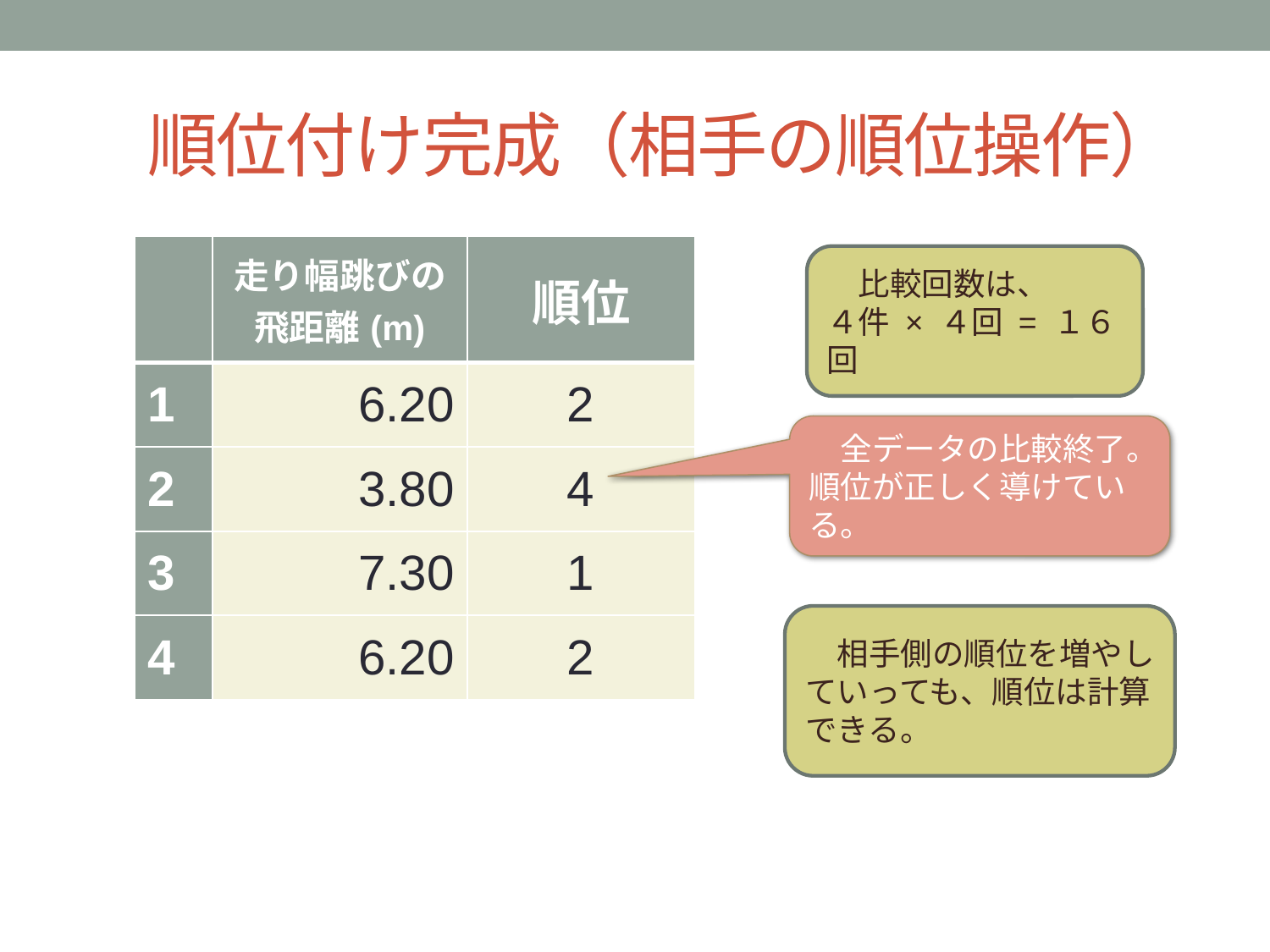

# 順位付け完成（相手の順位操作）
|  | 走り幅跳びの 飛距離(m) | 順位 |
| --- | --- | --- |
| 1 | 6.20 | 2 |
| 2 | 3.80 | 4 |
| 3 | 7.30 | 1 |
| 4 | 6.20 | 2 |
　比較回数は、
４件 × ４回 = １６回
　全データの比較終了。順位が正しく導けている。
　相手側の順位を増やしていっても、順位は計算できる。